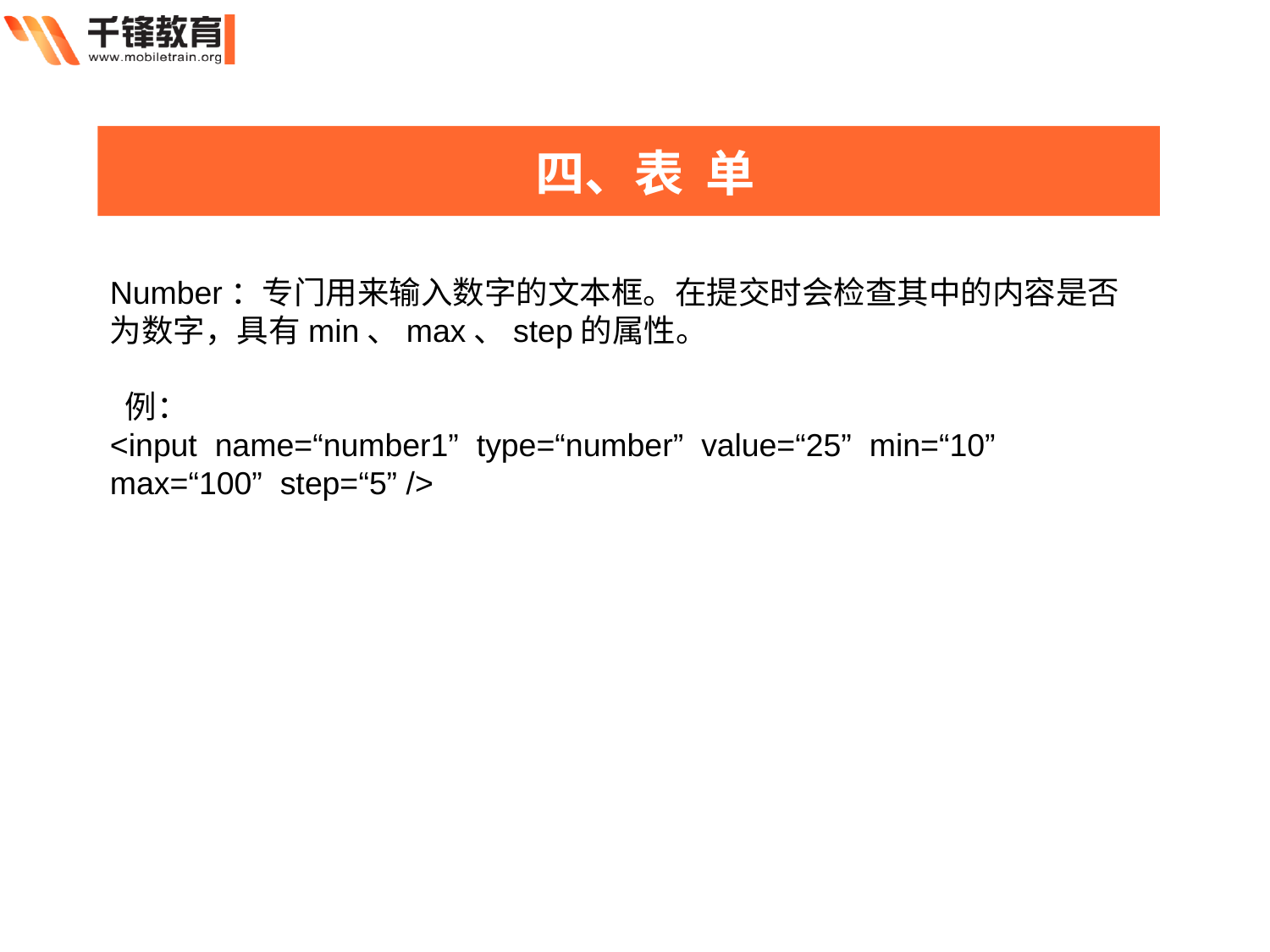

四、表  单
Number：专门用来输入数字的文本框。在提交时会检查其中的内容是否为数字，具有min、max、step的属性。

 例：
<input  name=“number1”  type=“number”  value=“25”  min=“10”  max=“100”  step=“5” />